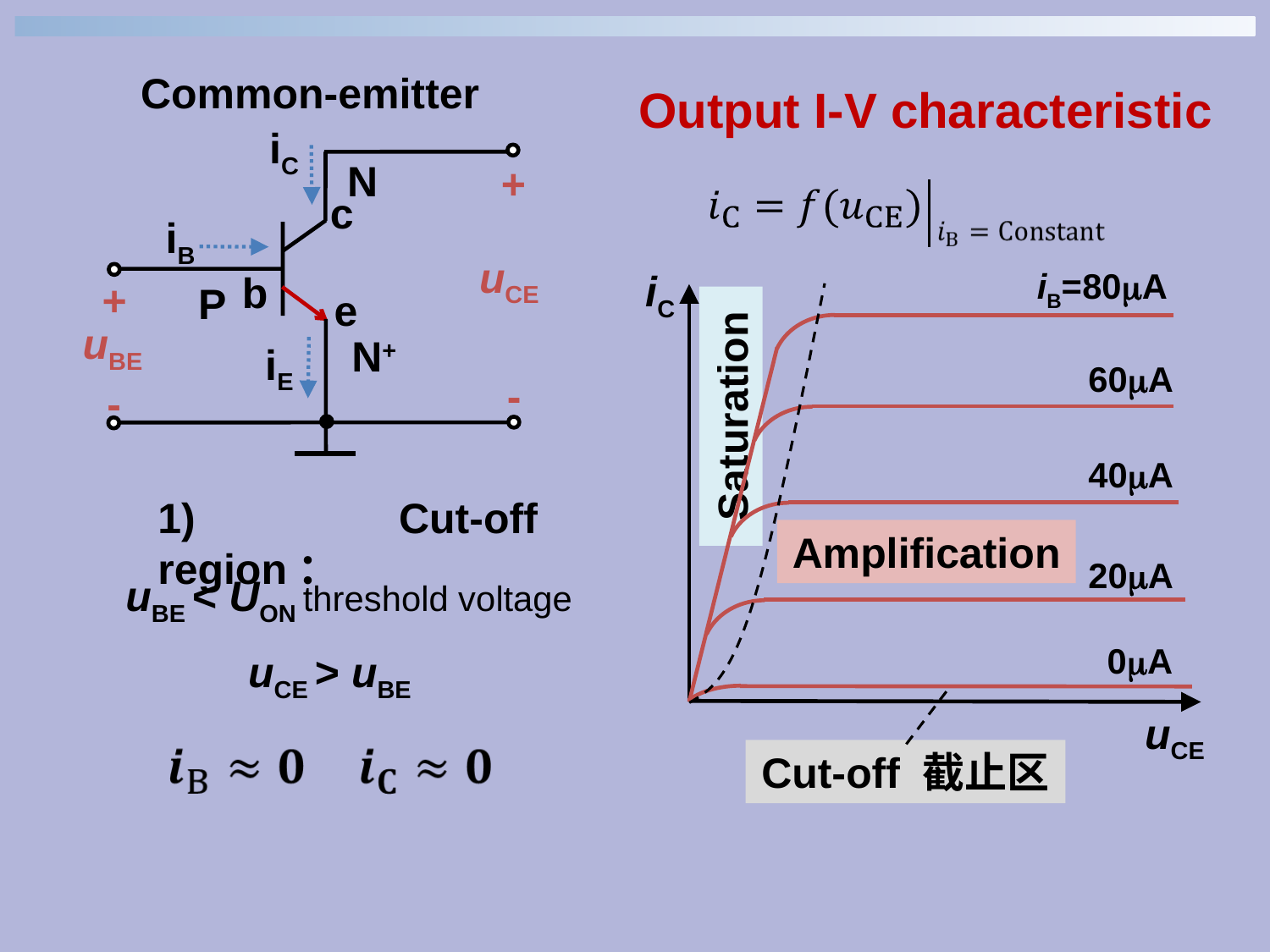

Common-emitter
iC

c
b
e
iE

iB
uCE
+
uBE
-
+

-

N
P
N+
Output I-V characteristic

iB=80μA
iC
uCE

60μA
Saturation

40μA
1) Cut-off region：

Amplification
20μA
uBE < UON threshold voltage

0μA
uCE > uBE

Cut-off 截止区